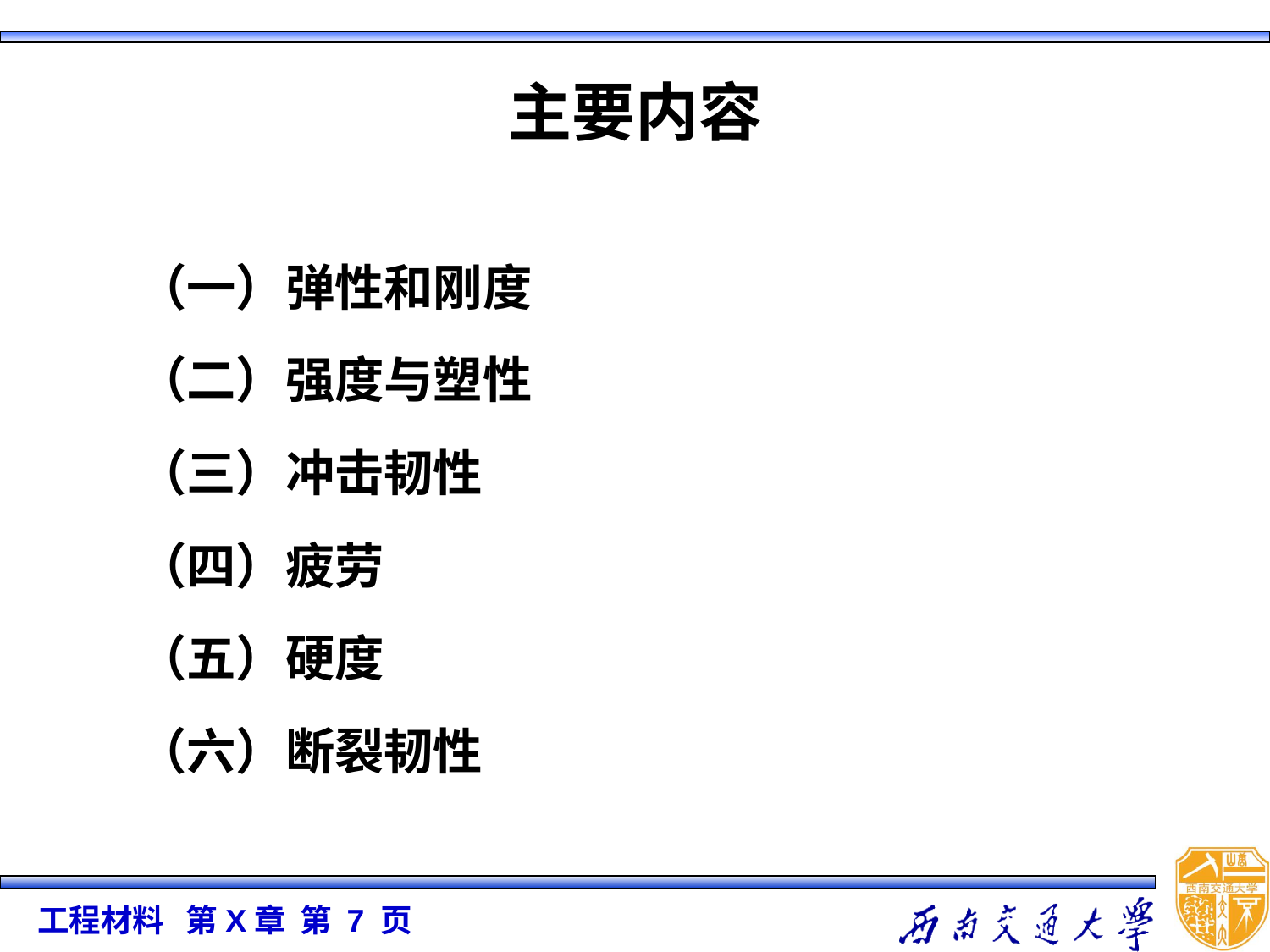

# 主要内容
（一）弹性和刚度
（二）强度与塑性
（三）冲击韧性
（四）疲劳
（五）硬度
（六）断裂韧性